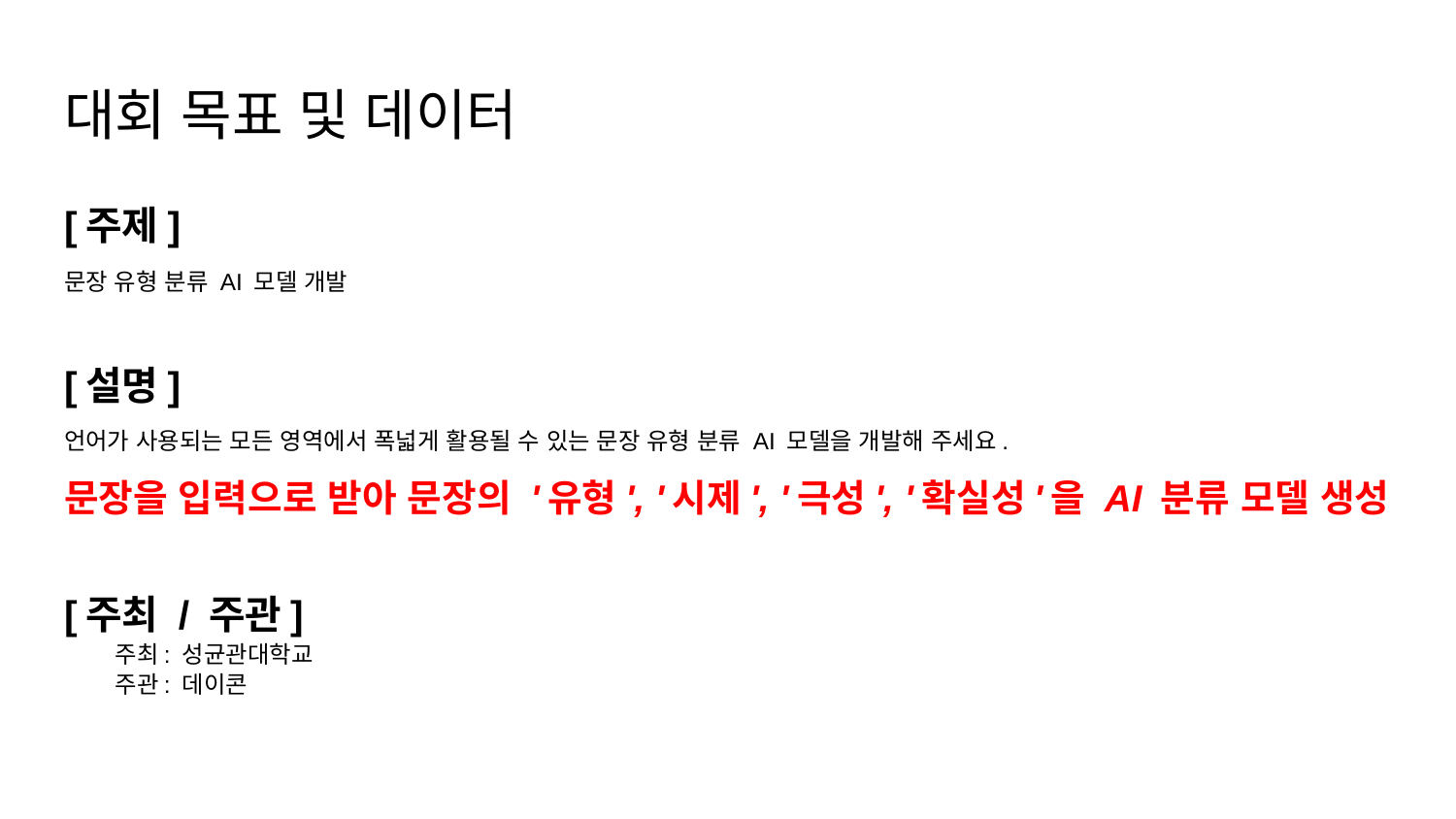

# 대회 목표 및 데이터
[주제]
문장 유형 분류 AI 모델 개발

[설명]
언어가 사용되는 모든 영역에서 폭넓게 활용될 수 있는 문장 유형 분류 AI 모델을 개발해 주세요.
문장을 입력으로 받아 문장의 '유형', '시제', '극성', '확실성'을 AI 분류 모델 생성

[주최 / 주관]
주최: 성균관대학교
주관: 데이콘